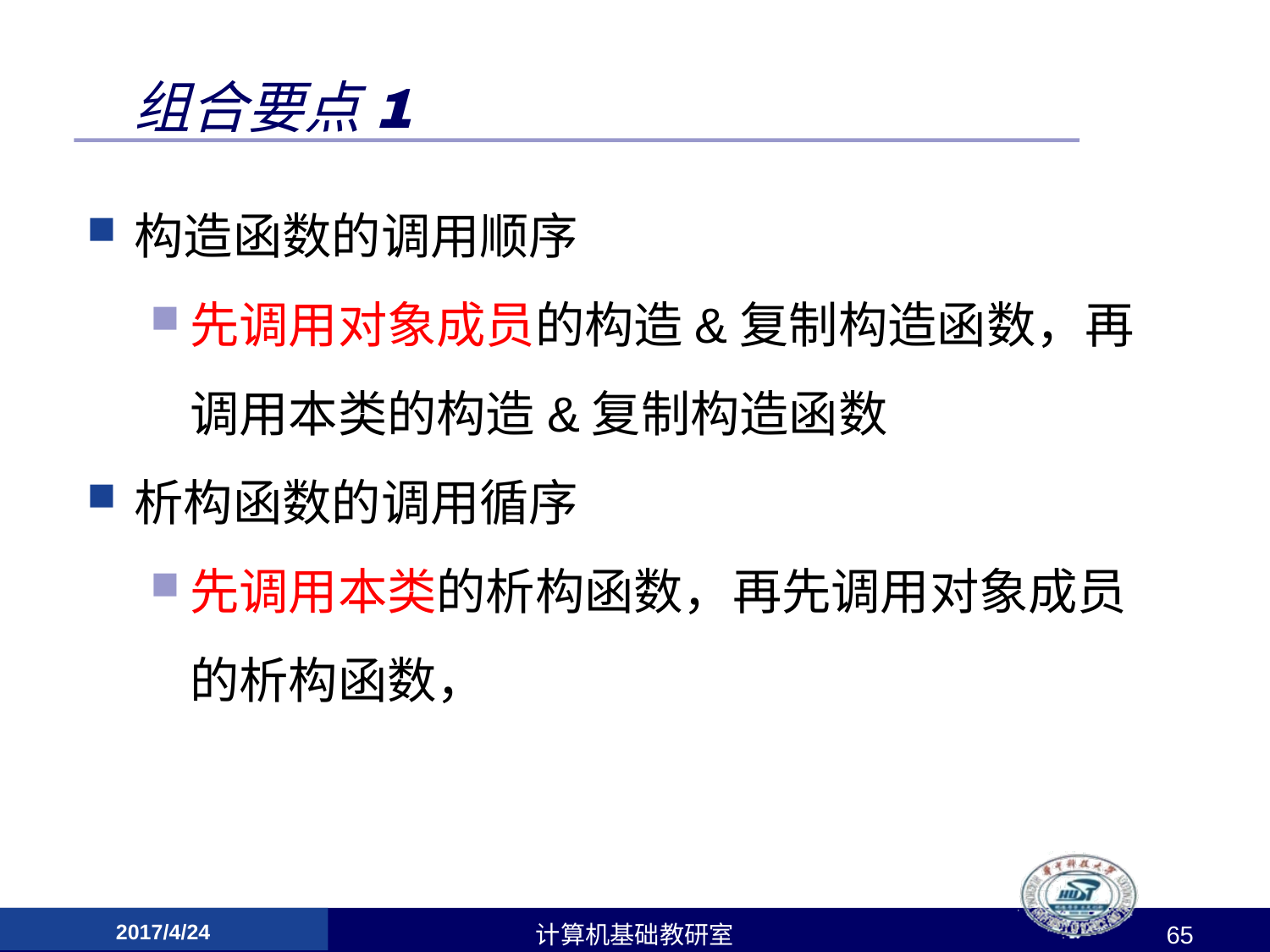

# 组合要点1
构造函数的调用顺序
先调用对象成员的构造&复制构造函数，再调用本类的构造&复制构造函数
析构函数的调用循序
先调用本类的析构函数，再先调用对象成员的析构函数，
2017/4/24
计算机基础教研室
65